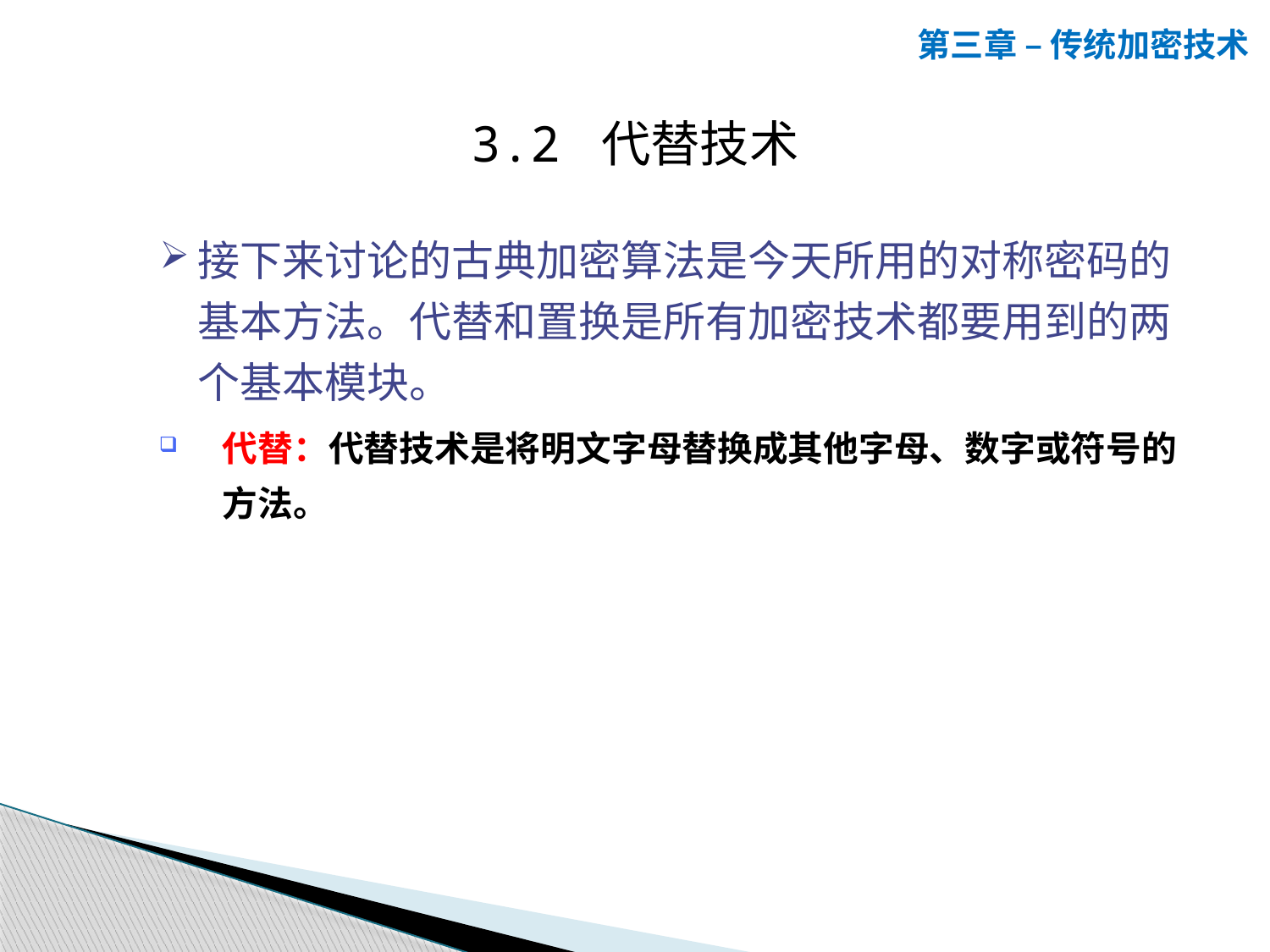

第三章 – 传统加密技术
3.2 代替技术
接下来讨论的古典加密算法是今天所用的对称密码的基本方法。代替和置换是所有加密技术都要用到的两个基本模块。
代替：代替技术是将明文字母替换成其他字母、数字或符号的方法。